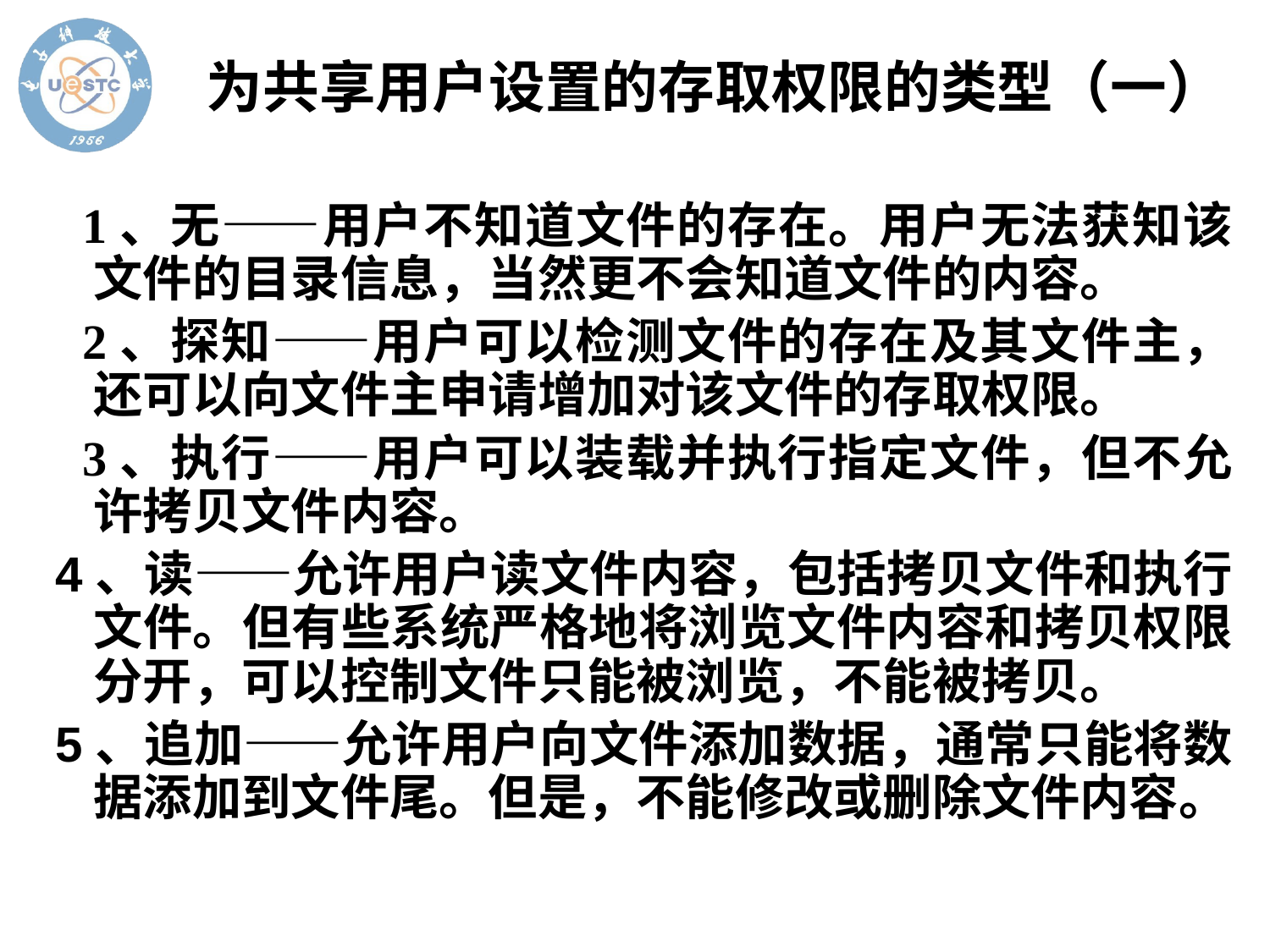

# 为共享用户设置的存取权限的类型（一）
    1、无——用户不知道文件的存在。用户无法获知该文件的目录信息，当然更不会知道文件的内容。
    2、探知——用户可以检测文件的存在及其文件主，还可以向文件主申请增加对该文件的存取权限。
    3、执行——用户可以装载并执行指定文件，但不允许拷贝文件内容。
  4、读——允许用户读文件内容，包括拷贝文件和执行文件。但有些系统严格地将浏览文件内容和拷贝权限分开，可以控制文件只能被浏览，不能被拷贝。
  5、追加——允许用户向文件添加数据，通常只能将数据添加到文件尾。但是，不能修改或删除文件内容。